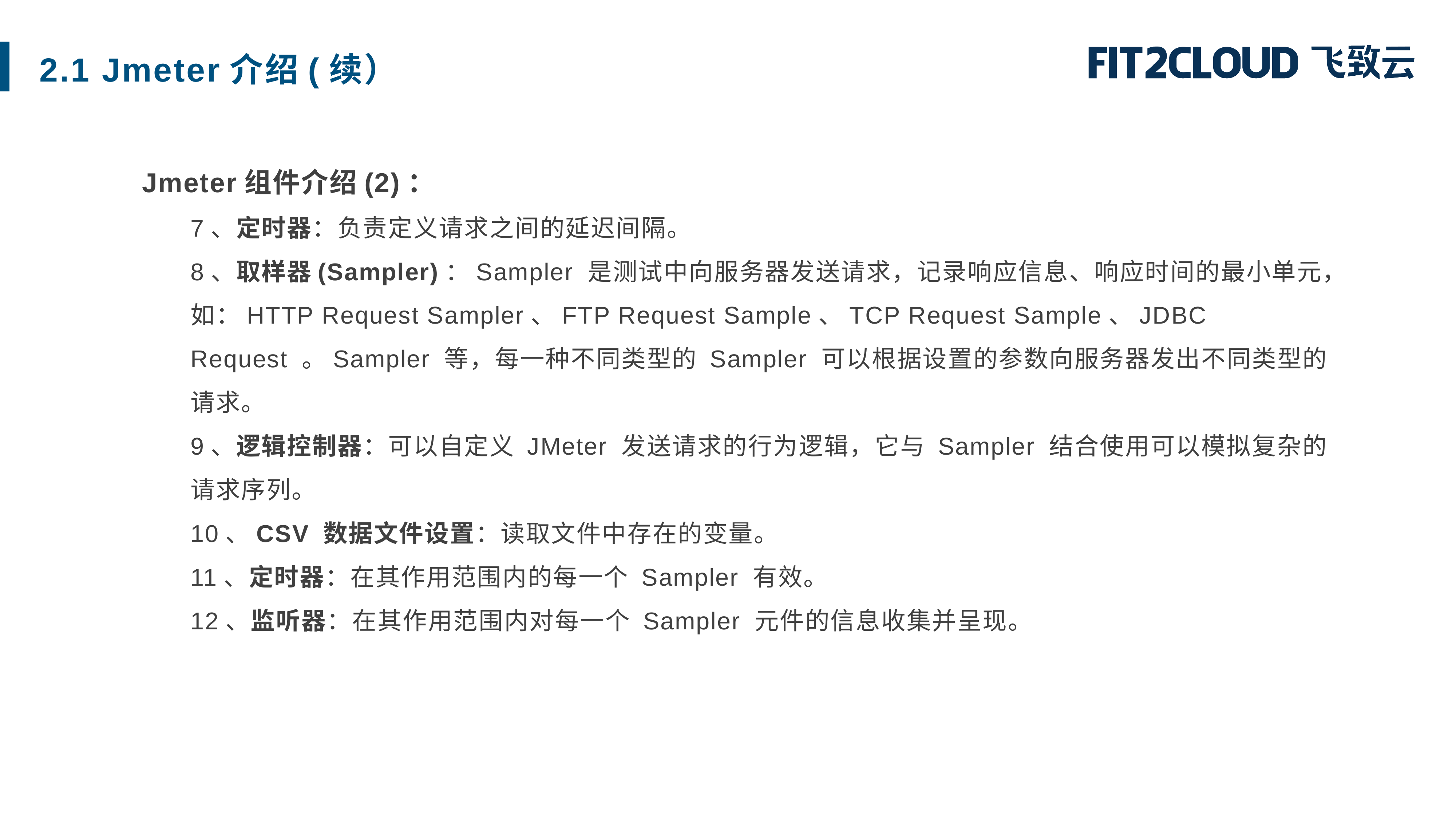

2.1 Jmeter介绍(续）

Jmeter组件介绍(2)：
7、定时器：负责定义请求之间的延迟间隔。
8、取样器(Sampler)：Sampler 是测试中向服务器发送请求，记录响应信息、响应时间的最小单元，如：HTTP Request Sampler、FTP Request Sample、TCP Request Sample、JDBC Request 。Sampler 等，每一种不同类型的 Sampler 可以根据设置的参数向服务器发出不同类型的请求。
9、逻辑控制器：可以自定义 JMeter 发送请求的行为逻辑，它与 Sampler 结合使用可以模拟复杂的请求序列。
10、CSV 数据文件设置：读取文件中存在的变量。
11、定时器：在其作用范围内的每一个 Sampler 有效。
12、监听器：在其作用范围内对每一个 Sampler 元件的信息收集并呈现。